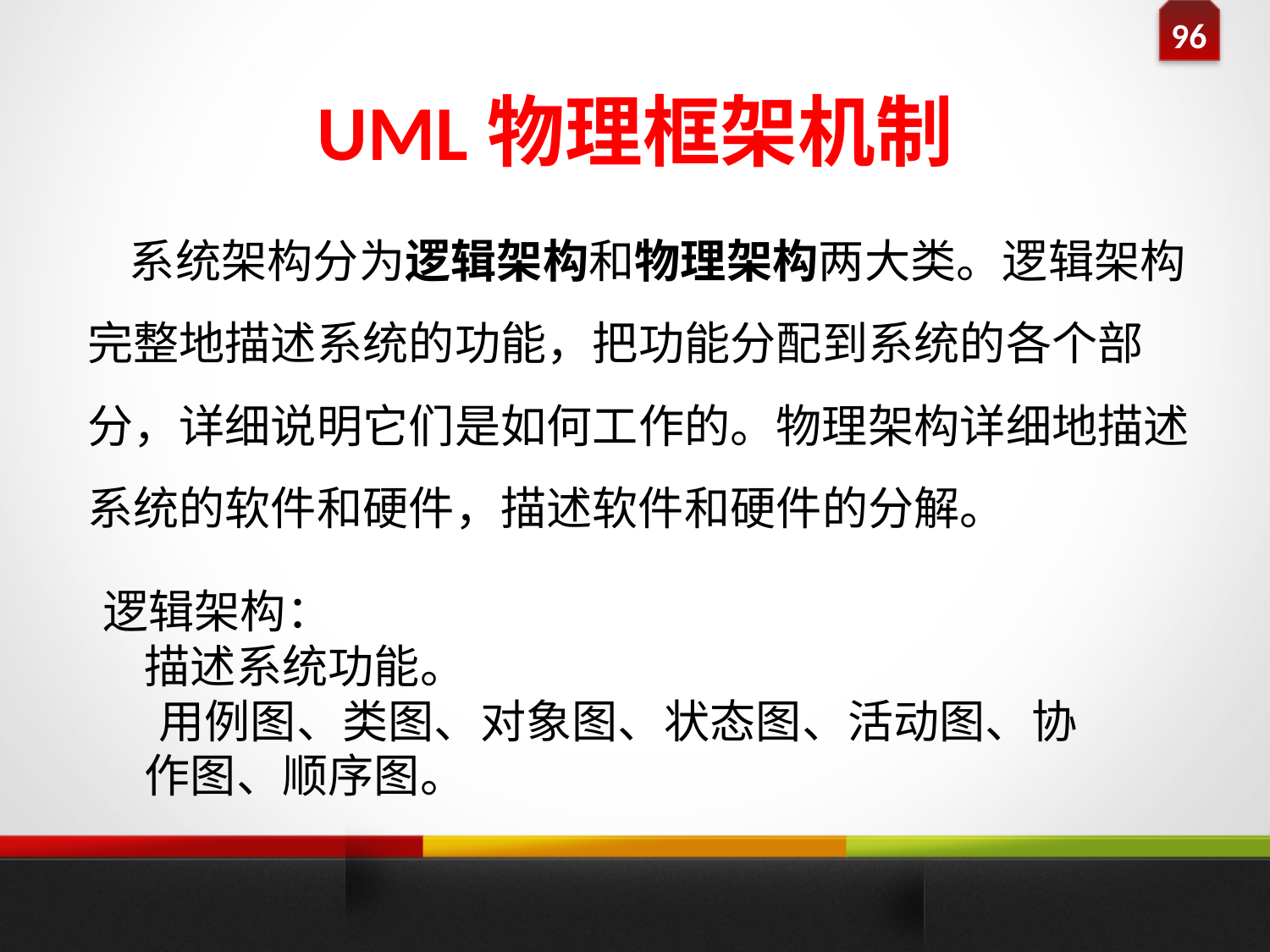

UML物理框架机制
   系统架构分为逻辑架构和物理架构两大类。逻辑架构完整地描述系统的功能，把功能分配到系统的各个部分，详细说明它们是如何工作的。物理架构详细地描述系统的软件和硬件，描述软件和硬件的分解。
逻辑架构：
   描述系统功能。
　 用例图、类图、对象图、状态图、活动图、协
   作图、顺序图。